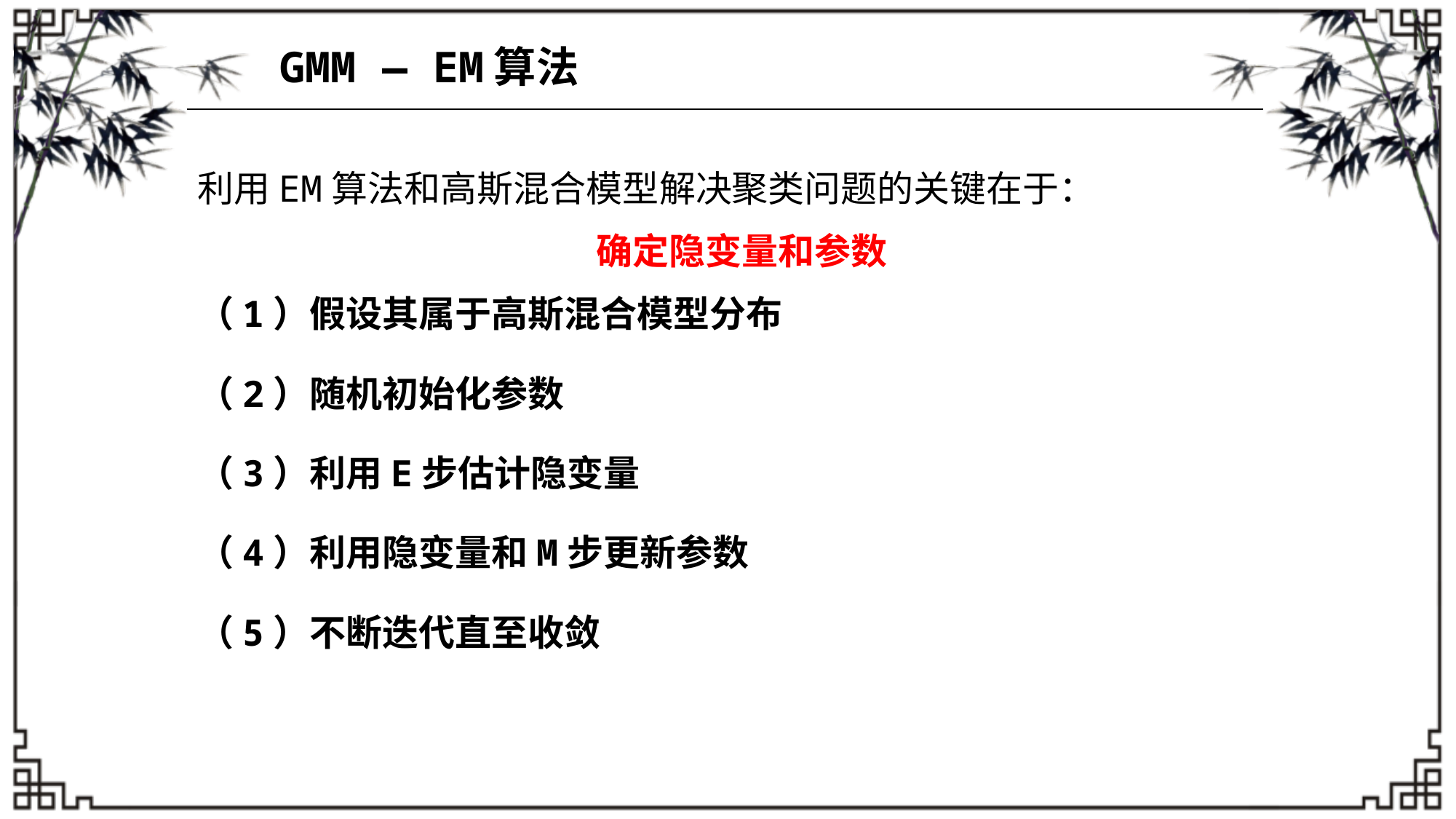

GMM — EM算法
利用EM算法和高斯混合模型解决聚类问题的关键在于：
确定隐变量和参数
（1）假设其属于高斯混合模型分布
（2）随机初始化参数
（3）利用E步估计隐变量
（4）利用隐变量和M步更新参数
（5）不断迭代直至收敛